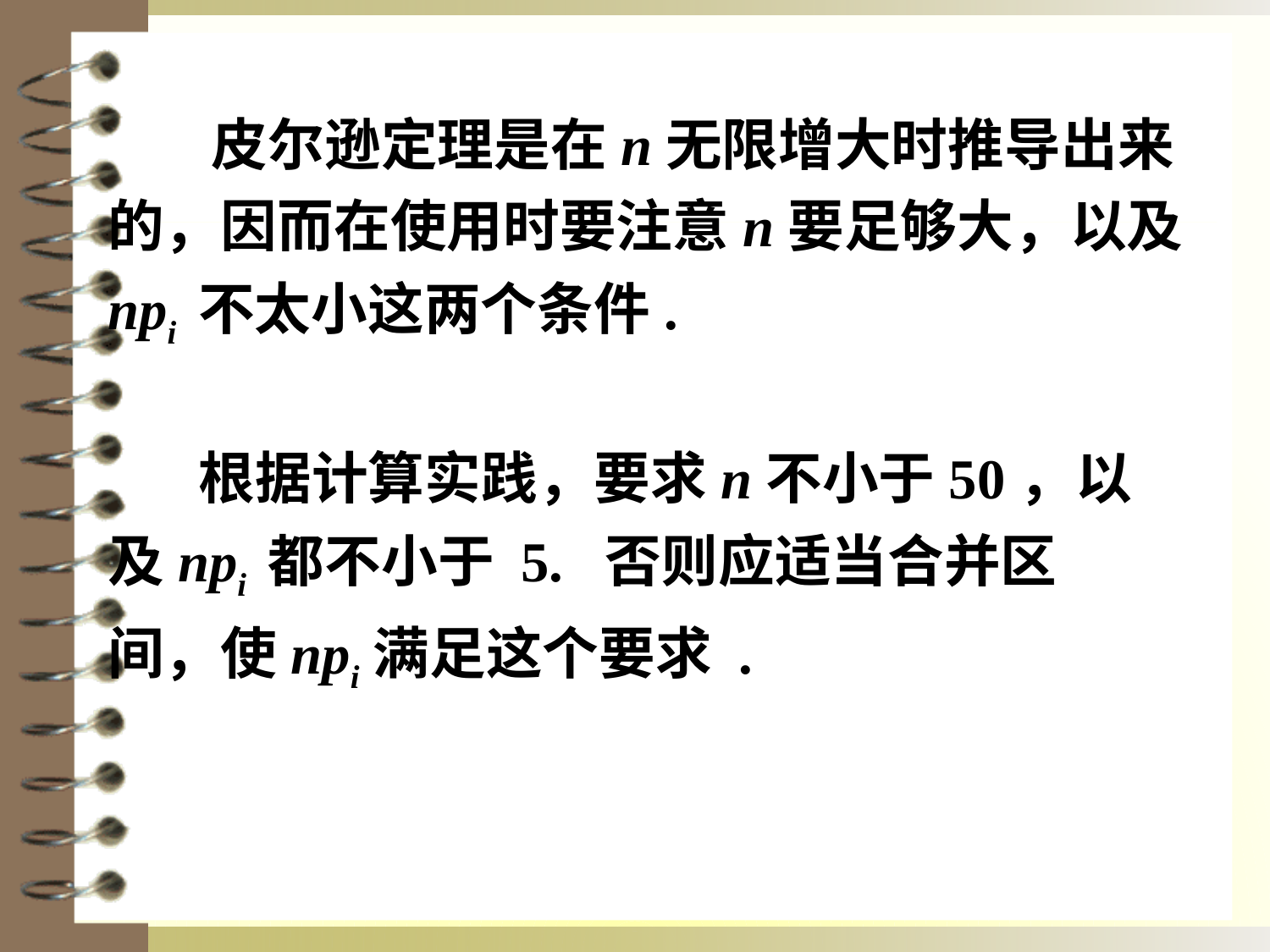

皮尔逊定理是在n无限增大时推导出来的，因而在使用时要注意n要足够大，以及npi 不太小这两个条件.
      根据计算实践，要求n不小于50，以及npi 都不小于 5.  否则应适当合并区间，使npi满足这个要求 .